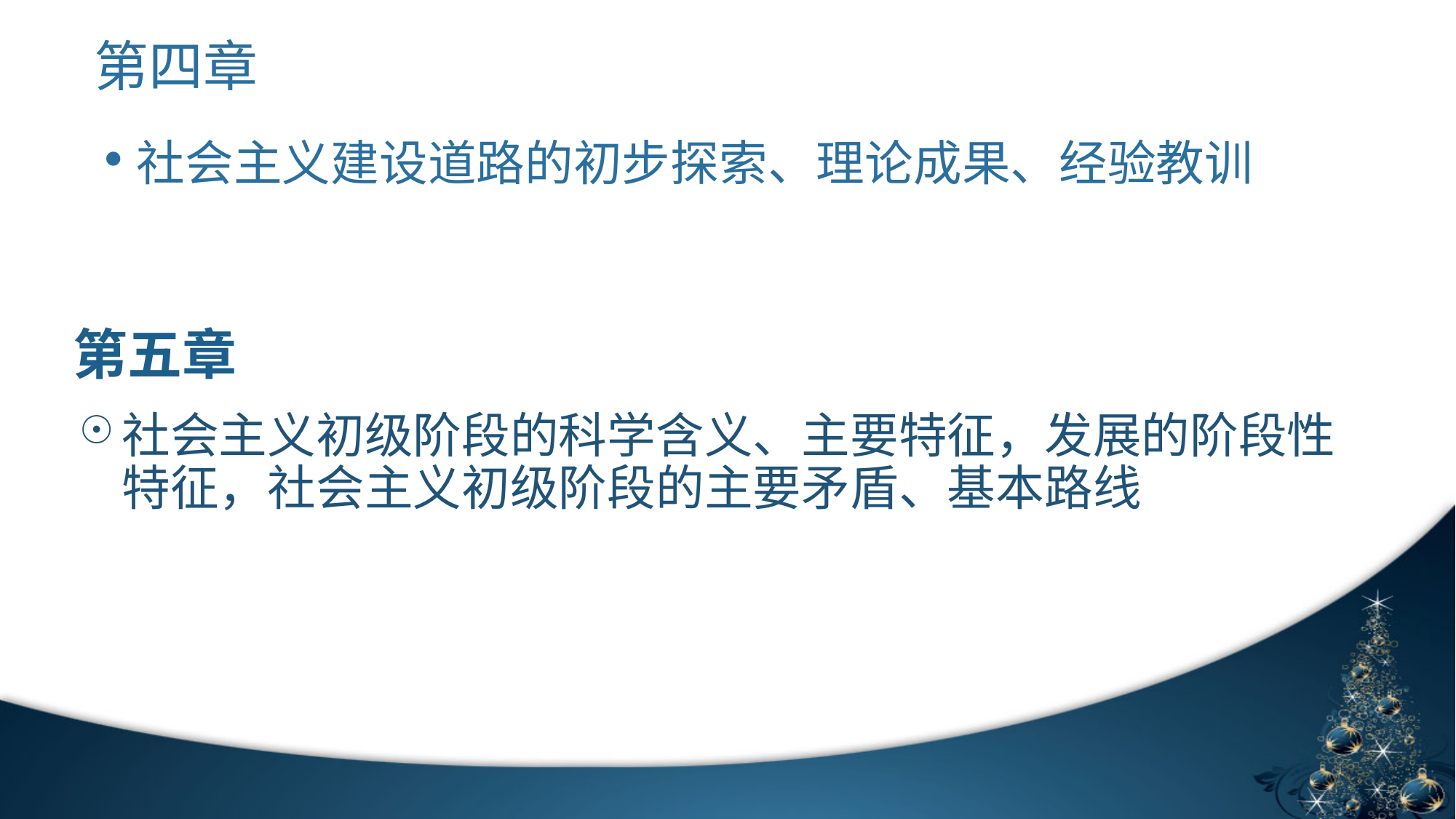

# 第四章
社会主义建设道路的初步探索、理论成果、经验教训
第五章
社会主义初级阶段的科学含义、主要特征，发展的阶段性特征，社会主义初级阶段的主要矛盾、基本路线